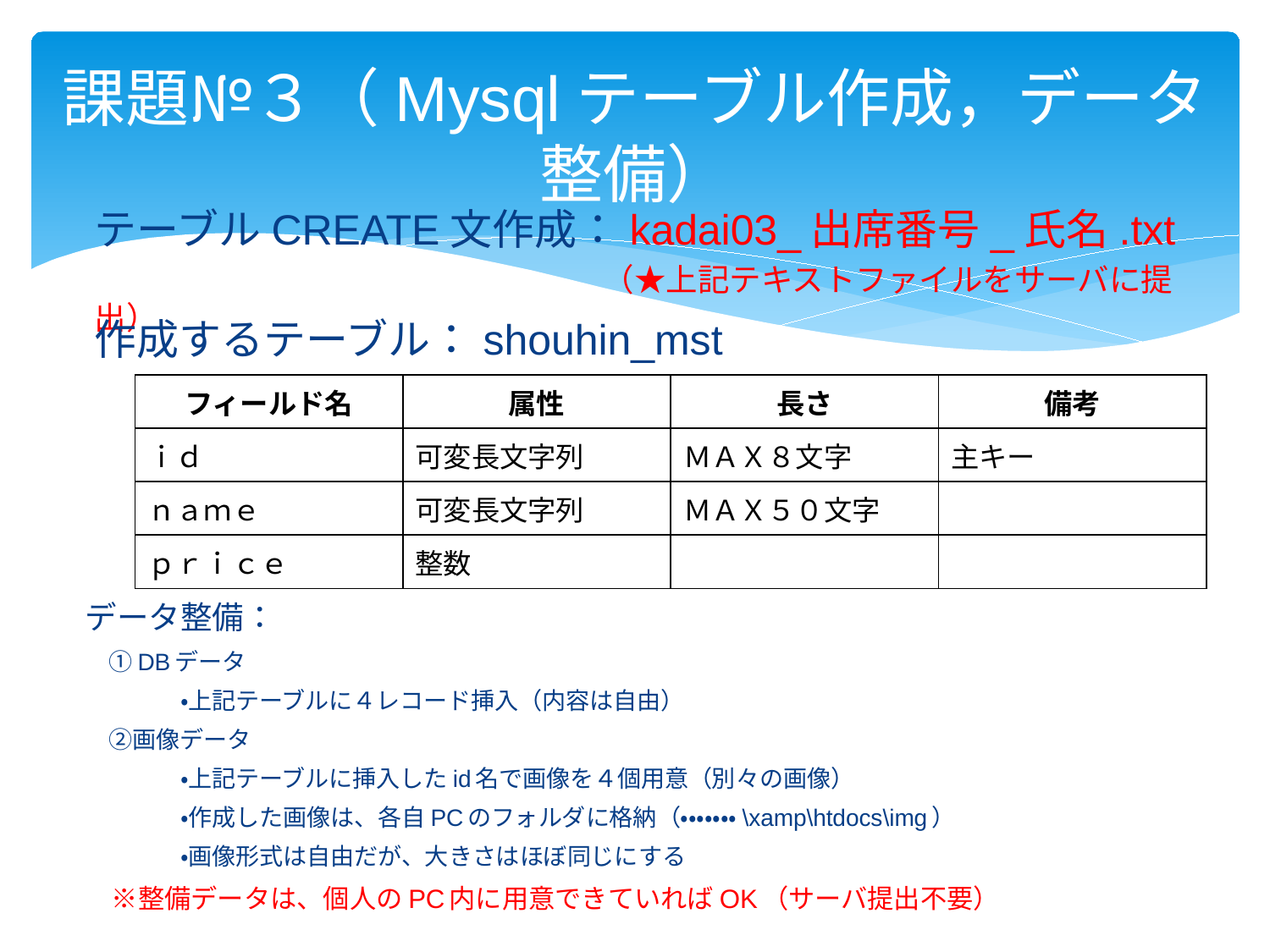

# 課題№３（Mysqlテーブル作成，データ整備）
テーブルCREATE文作成：kadai03_出席番号_氏名.txt
				（★上記テキストファイルをサーバに提出）
作成するテーブル：shouhin_mst
| フィールド名 | 属性 | 長さ | 備考 |
| --- | --- | --- | --- |
| ｉｄ | 可変長文字列 | ＭＡＸ８文字 | 主キー |
| ｎａｍｅ | 可変長文字列 | ＭＡＸ５０文字 |  |
| ｐｒｉｃｅ | 整数 |  |  |
データ整備：
　①DBデータ
	・上記テーブルに４レコード挿入（内容は自由）
　②画像データ
	・上記テーブルに挿入したid名で画像を４個用意（別々の画像）
	・作成した画像は、各自PCのフォルダに格納（・・・・・・・\xamp\htdocs\img）
	・画像形式は自由だが、大きさはほぼ同じにする
　※整備データは、個人のPC内に用意できていればOK（サーバ提出不要）